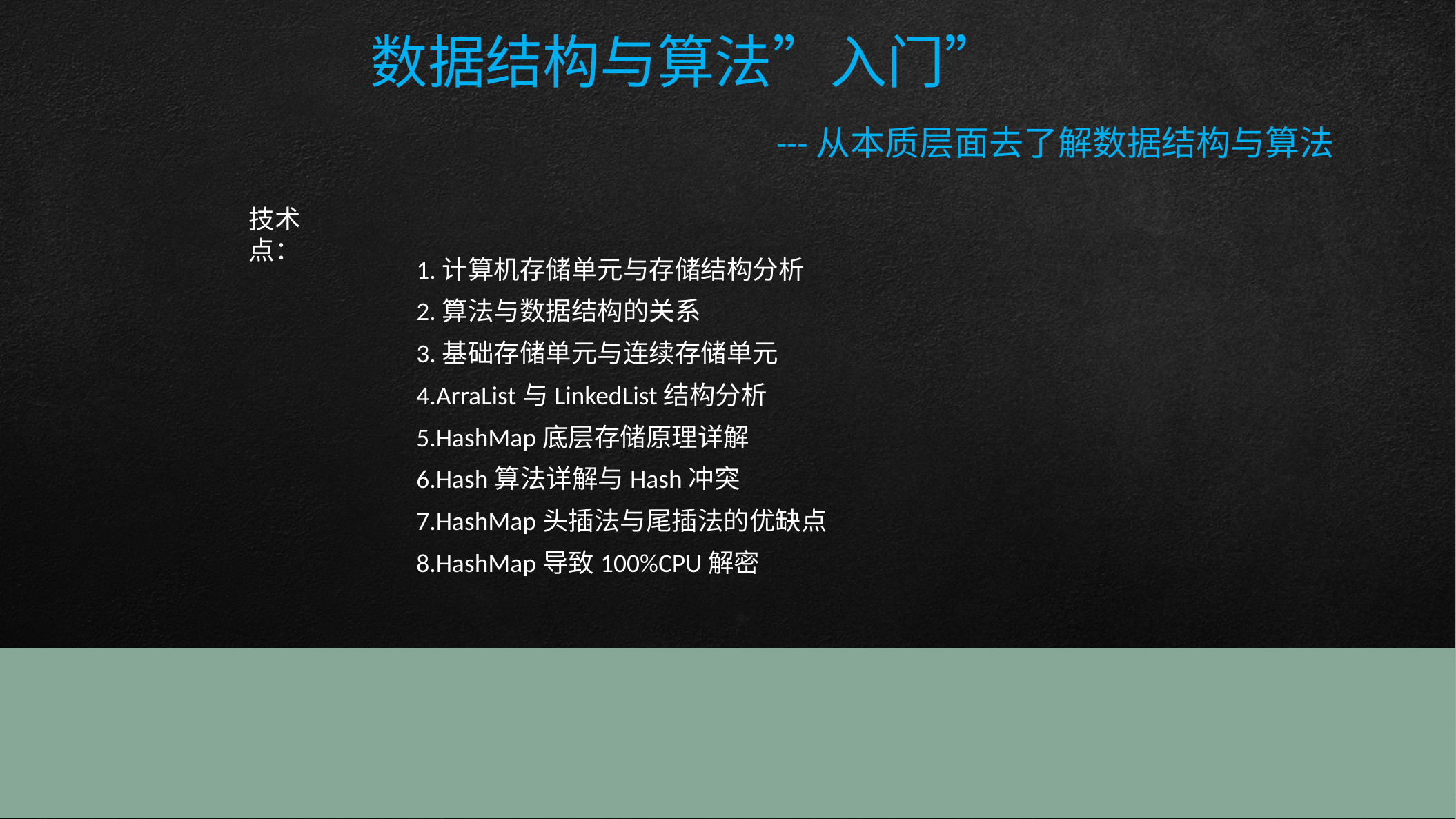

数据结构与算法”入门”
							---从本质层面去了解数据结构与算法
技术点：

    1.计算机存储单元与存储结构分析
    2.算法与数据结构的关系
    3.基础存储单元与连续存储单元
    4.ArraList与LinkedList结构分析
    5.HashMap底层存储原理详解
    6.Hash算法详解与Hash冲突
    7.HashMap头插法与尾插法的优缺点
    8.HashMap导致100%CPU解密